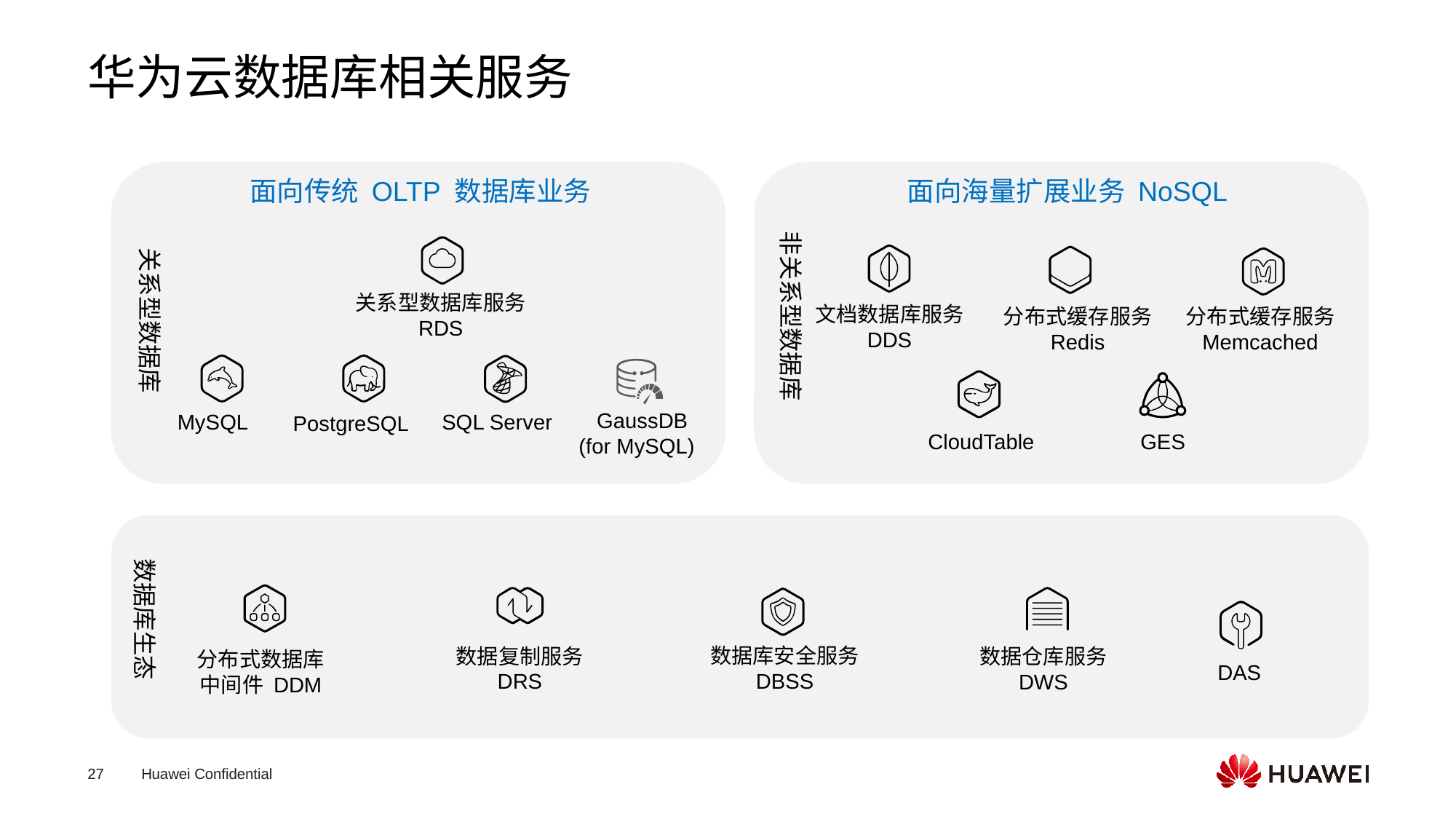

# 华为云数据库相关服务

面向传统 OLTP 数据库业务
面向海量扩展业务 NoSQL
非关系型数据库
关系型数据库
数据库生态

关系型数据库服务
RDS
文档数据库服务
DDS
分布式缓存服务
Memcached
分布式缓存服务
Redis

   GaussDB
(for MySQL)
MySQL
SQL Server
PostgreSQL
CloudTable
GES

分布式数据库
中间件 DDM

数据仓库服务
DWS

数据复制服务
DRS

数据库安全服务
DBSS

DAS